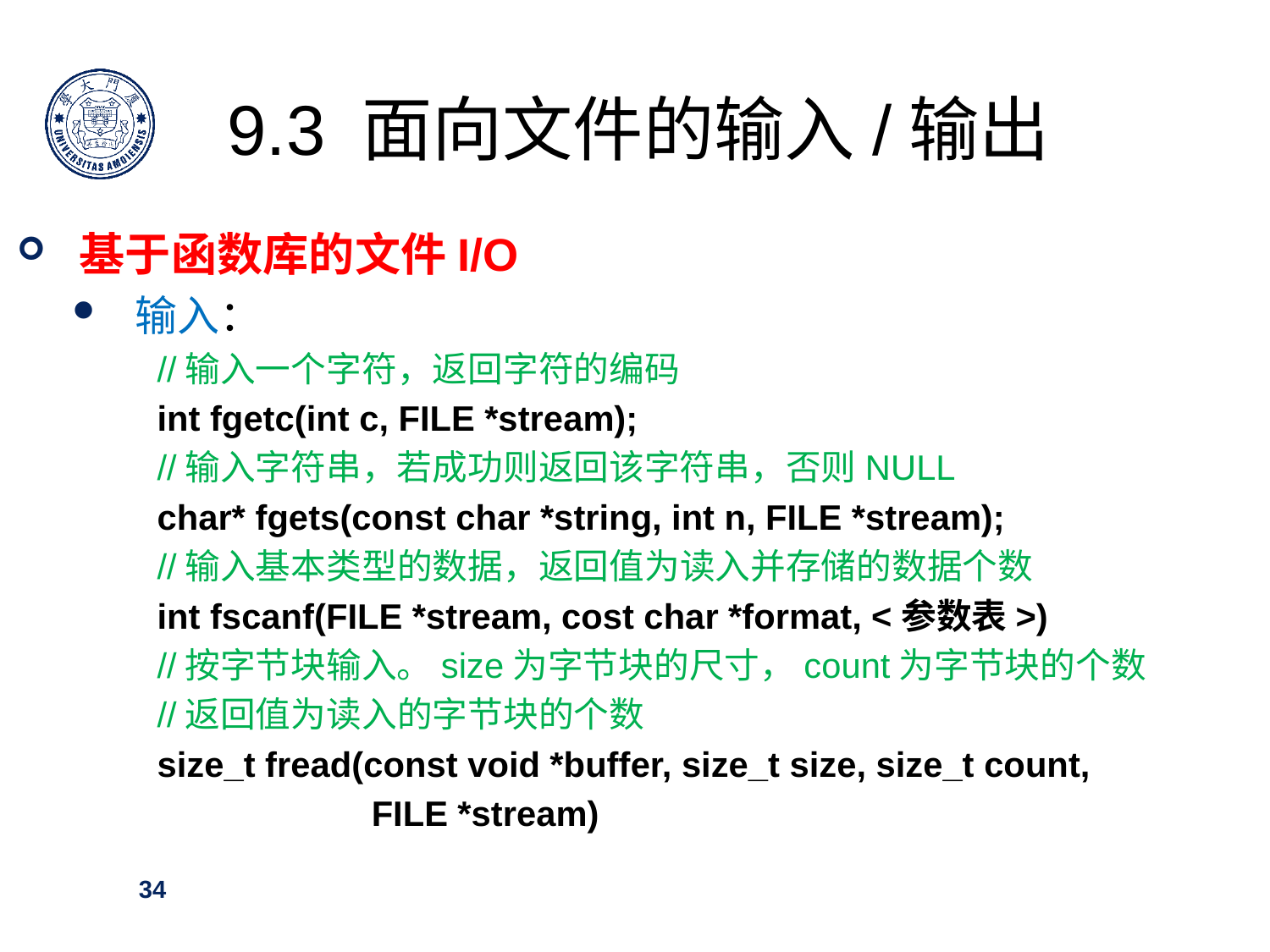

9.3 面向文件的输入/输出
基于函数库的文件I/O
输入：
   //输入一个字符，返回字符的编码
   int fgetc(int c, FILE *stream);
   //输入字符串，若成功则返回该字符串，否则NULL
   char* fgets(const char *string, int n, FILE *stream);
   //输入基本类型的数据，返回值为读入并存储的数据个数
   int fscanf(FILE *stream, cost char *format, <参数表>)
   //按字节块输入。size为字节块的尺寸，count为字节块的个数
   //返回值为读入的字节块的个数
   size_t fread(const void *buffer, size_t size, size_t count,
                         FILE *stream)

34